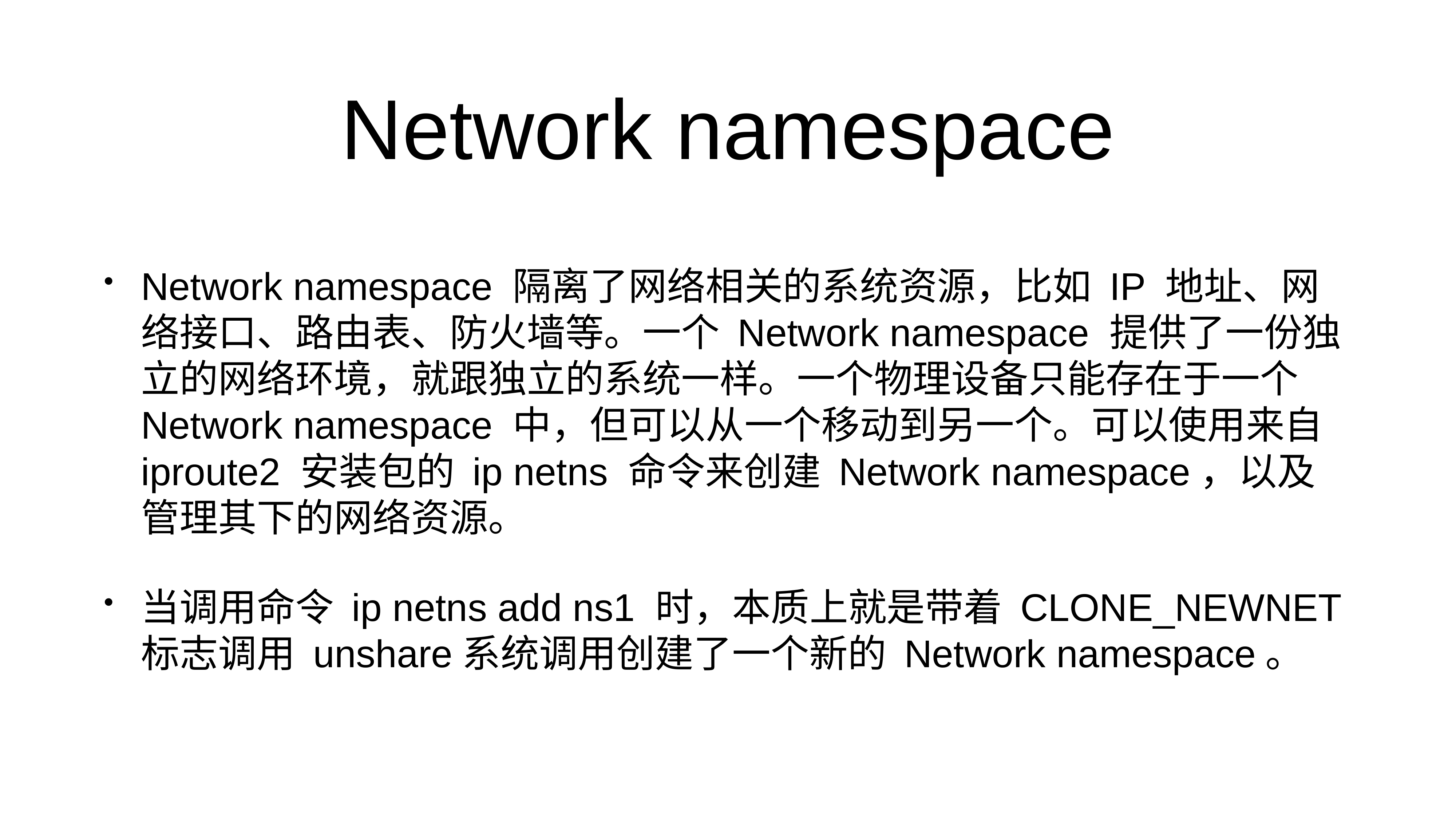

# Network namespace
Network namespace 隔离了网络相关的系统资源，比如 IP 地址、网络接口、路由表、防火墙等。一个 Network namespace 提供了一份独立的网络环境，就跟独立的系统一样。一个物理设备只能存在于一个 Network namespace 中，但可以从一个移动到另一个。可以使用来自 iproute2 安装包的 ip netns 命令来创建 Network namespace，以及管理其下的网络资源。
当调用命令 ip netns add ns1 时，本质上就是带着 CLONE_NEWNET 标志调用 unshare系统调用创建了一个新的 Network namespace。